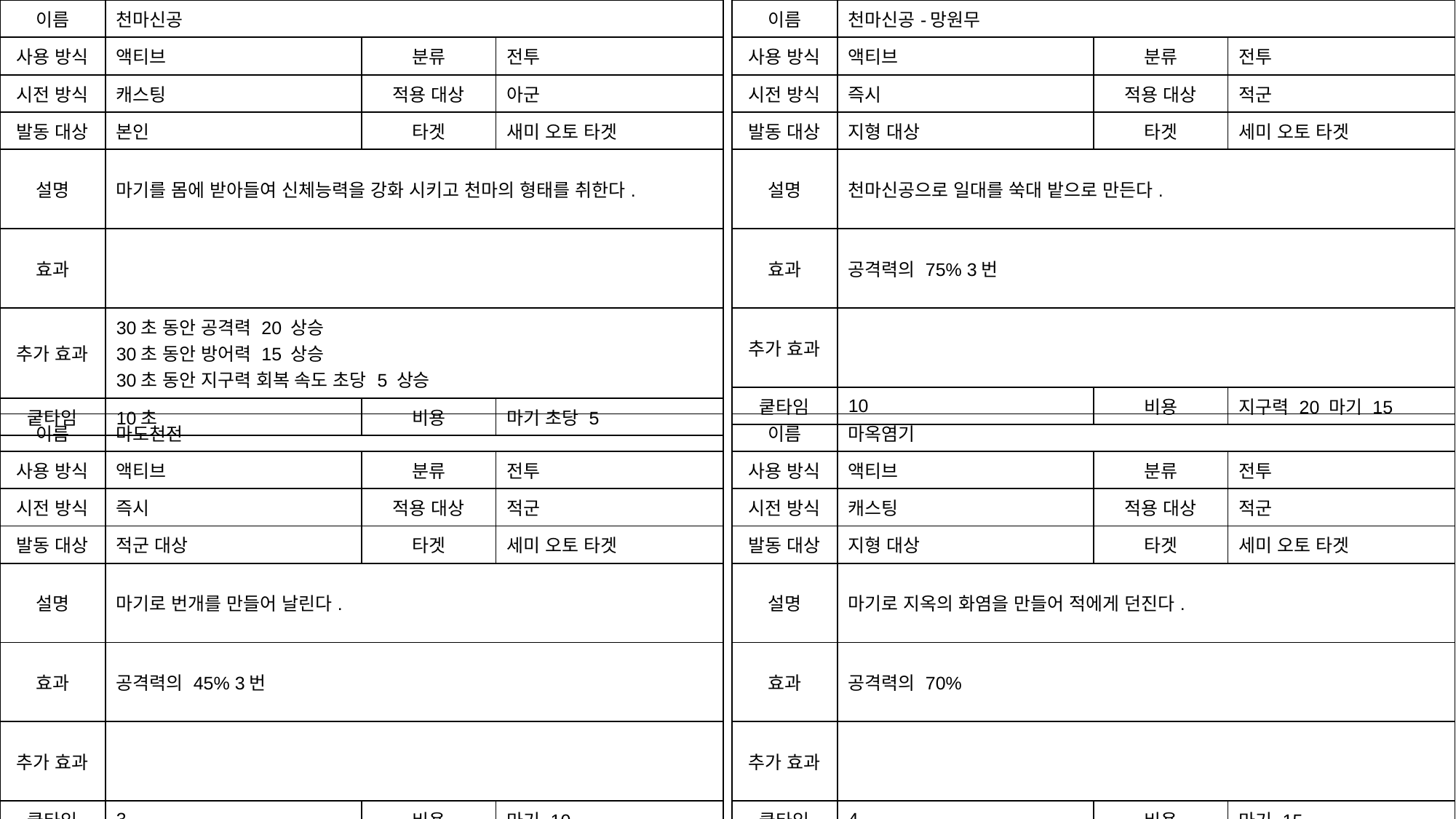

| 이름 | 천마신공 |  |  |
| --- | --- | --- | --- |
| 사용 방식 | 액티브 | 분류 | 전투 |
| 시전 방식 | 캐스팅 | 적용 대상 | 아군 |
| 발동 대상 | 본인 | 타겟 | 새미 오토 타겟 |
| 설명 | 마기를 몸에 받아들여 신체능력을 강화 시키고 천마의 형태를 취한다. |  |  |
| 효과 |  |  |  |
| 추가 효과 | 30초 동안 공격력 20 상승 30초 동안 방어력 15 상승 30초 동안 지구력 회복 속도 초당 5 상승 |  |  |
| 쿹타임 | 10초 | 비용 | 마기 초당 5 |
| 이름 | 천마신공-망원무 |  |  |
| --- | --- | --- | --- |
| 사용 방식 | 액티브 | 분류 | 전투 |
| 시전 방식 | 즉시 | 적용 대상 | 적군 |
| 발동 대상 | 지형 대상 | 타겟 | 세미 오토 타겟 |
| 설명 | 천마신공으로 일대를 쑥대 밭으로 만든다. |  |  |
| 효과 | 공격력의 75% 3번 |  |  |
| 추가 효과 |  |  |  |
| 쿹타임 | 10 | 비용 | 지구력 20 마기 15 |
| 이름 | 마도천전 |  |  |
| --- | --- | --- | --- |
| 사용 방식 | 액티브 | 분류 | 전투 |
| 시전 방식 | 즉시 | 적용 대상 | 적군 |
| 발동 대상 | 적군 대상 | 타겟 | 세미 오토 타겟 |
| 설명 | 마기로 번개를 만들어 날린다. |  |  |
| 효과 | 공격력의 45% 3번 |  |  |
| 추가 효과 |  |  |  |
| 쿹타임 | 3 | 비용 | 마기 10 |
| 이름 | 마옥염기 |  |  |
| --- | --- | --- | --- |
| 사용 방식 | 액티브 | 분류 | 전투 |
| 시전 방식 | 캐스팅 | 적용 대상 | 적군 |
| 발동 대상 | 지형 대상 | 타겟 | 세미 오토 타겟 |
| 설명 | 마기로 지옥의 화염을 만들어 적에게 던진다. |  |  |
| 효과 | 공격력의 70% |  |  |
| 추가 효과 |  |  |  |
| 쿹타임 | 4 | 비용 | 마기 15 |